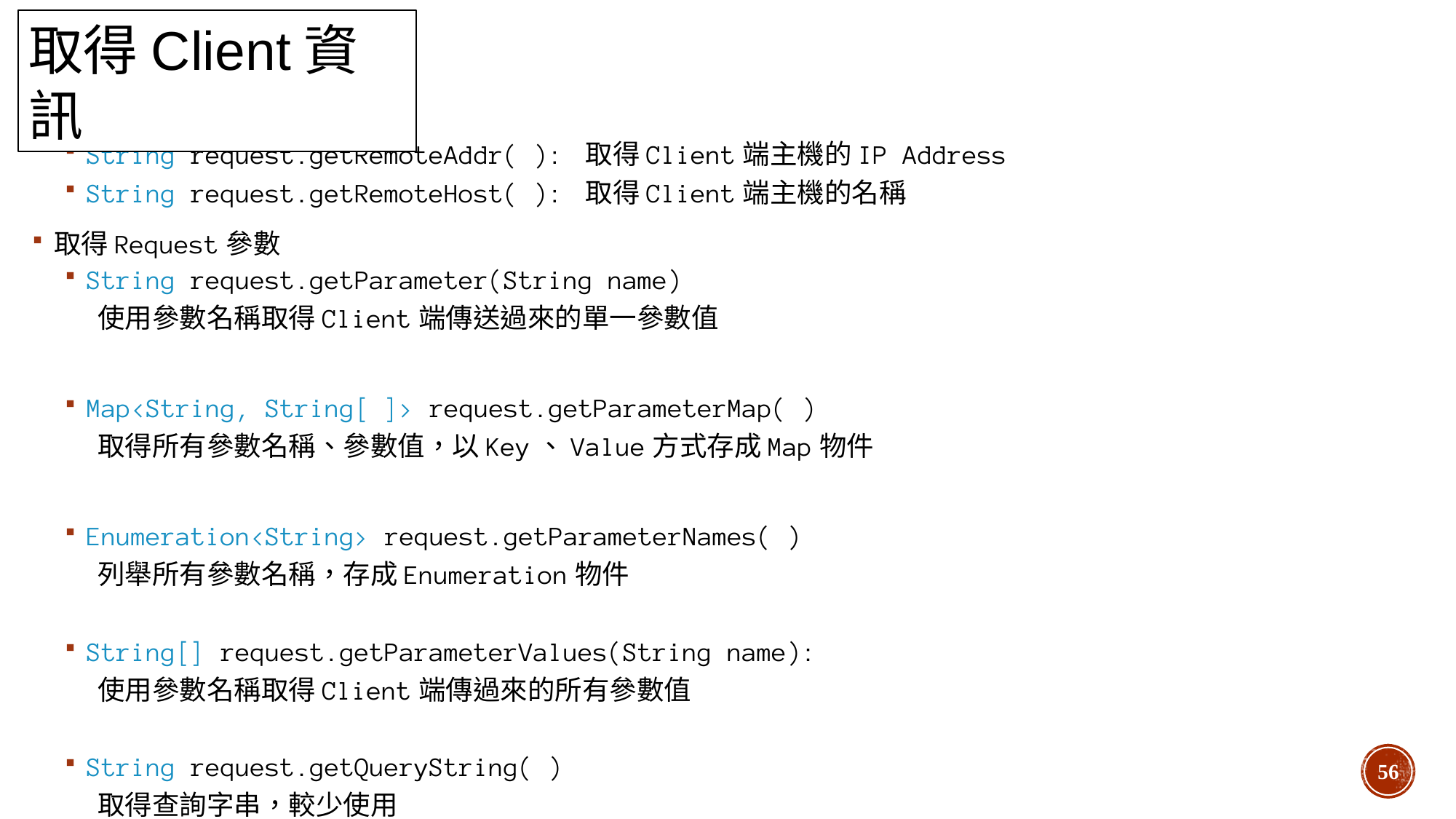

取得Client資訊
 取得Client主機的資訊
String request.getRemoteAddr( ): 取得Client端主機的IP Address
String request.getRemoteHost( ): 取得Client端主機的名稱
取得Request參數
String request.getParameter(String name)
使用參數名稱取得Client端傳送過來的單一參數值

Map<String, String[ ]> request.getParameterMap( )
取得所有參數名稱、參數值，以Key、Value方式存成Map物件

Enumeration<String> request.getParameterNames( )
列舉所有參數名稱，存成Enumeration物件

String[] request.getParameterValues(String name):
使用參數名稱取得Client端傳過來的所有參數值

String request.getQueryString( )
取得查詢字串，較少使用
56